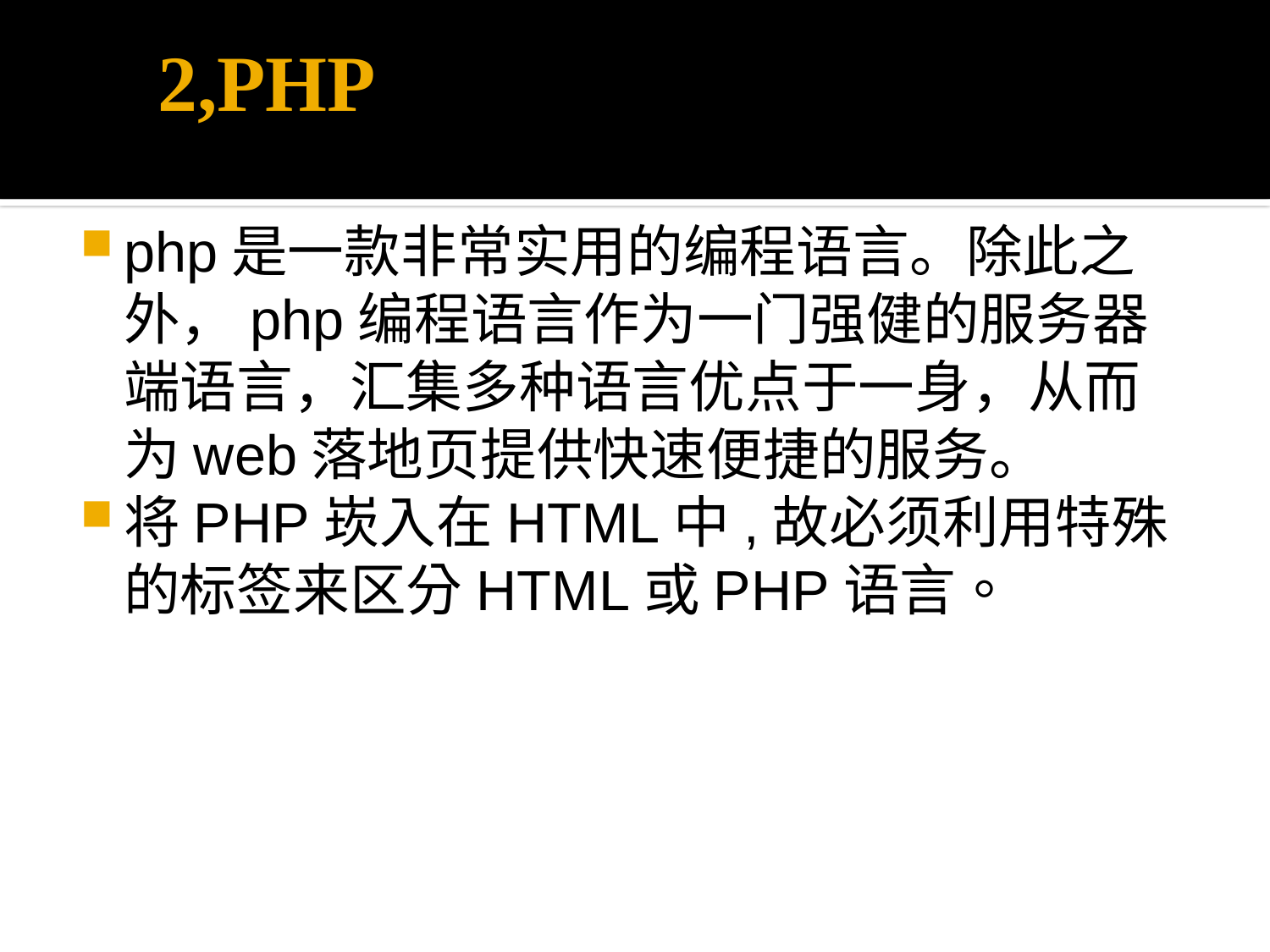

# 2,PHP
php是一款非常实用的编程语言。除此之外，php编程语言作为一门强健的服务器端语言，汇集多种语言优点于一身，从而为web落地页提供快速便捷的服务。
将PHP崁入在HTML中,故必须利用特殊的标签来区分HTML或PHP语言。